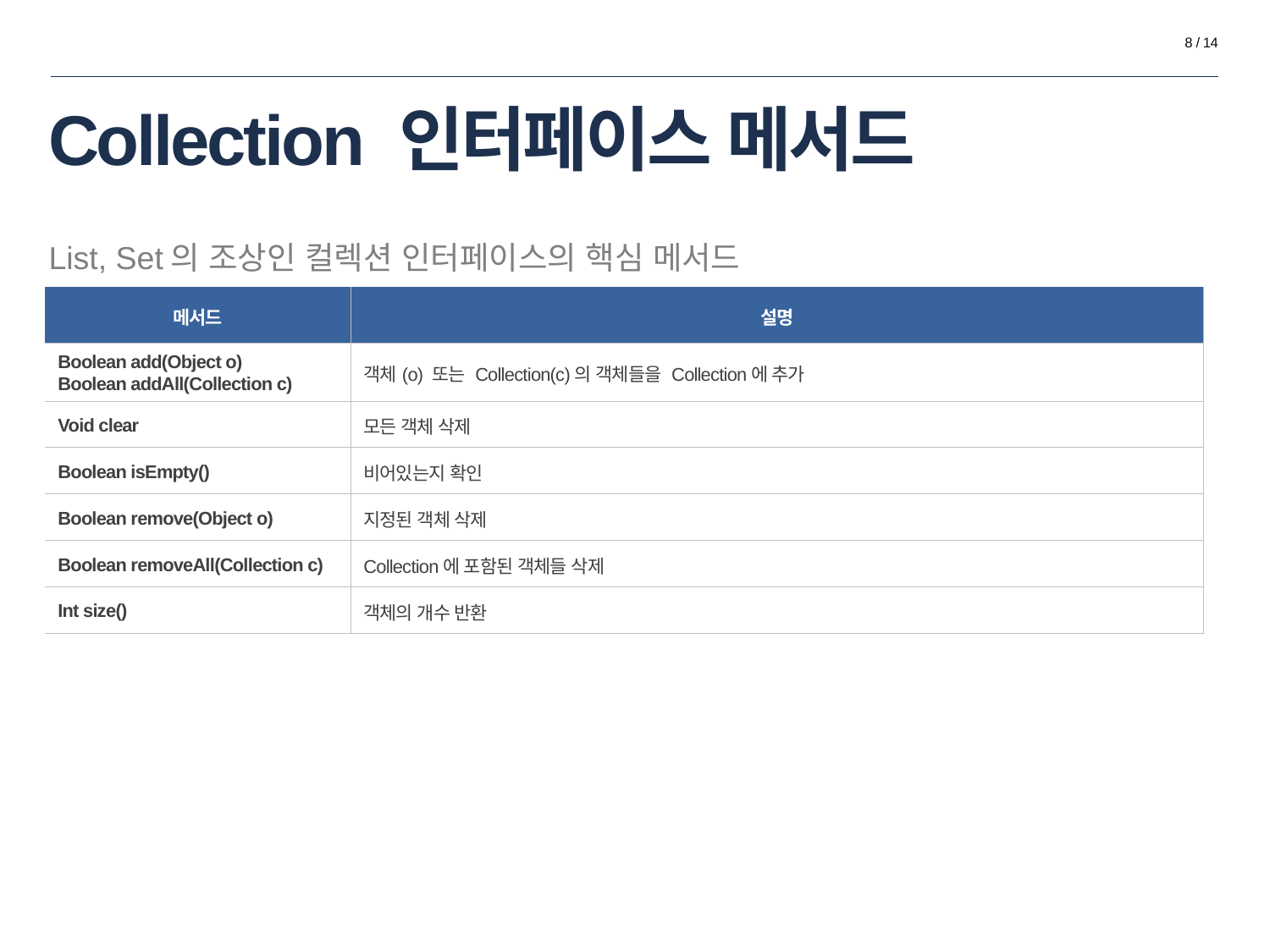

8 / 14
# Collection 인터페이스 메서드
List, Set의 조상인 컬렉션 인터페이스의 핵심 메서드
| 메서드 | 설명 |
| --- | --- |
| Boolean add(Object o) Boolean addAll(Collection c) | 객체(o) 또는 Collection(c)의 객체들을 Collection에 추가 |
| Void clear | 모든 객체 삭제 |
| Boolean isEmpty() | 비어있는지 확인 |
| Boolean remove(Object o) | 지정된 객체 삭제 |
| Boolean removeAll(Collection c) | Collection에 포함된 객체들 삭제 |
| Int size() | 객체의 개수 반환 |